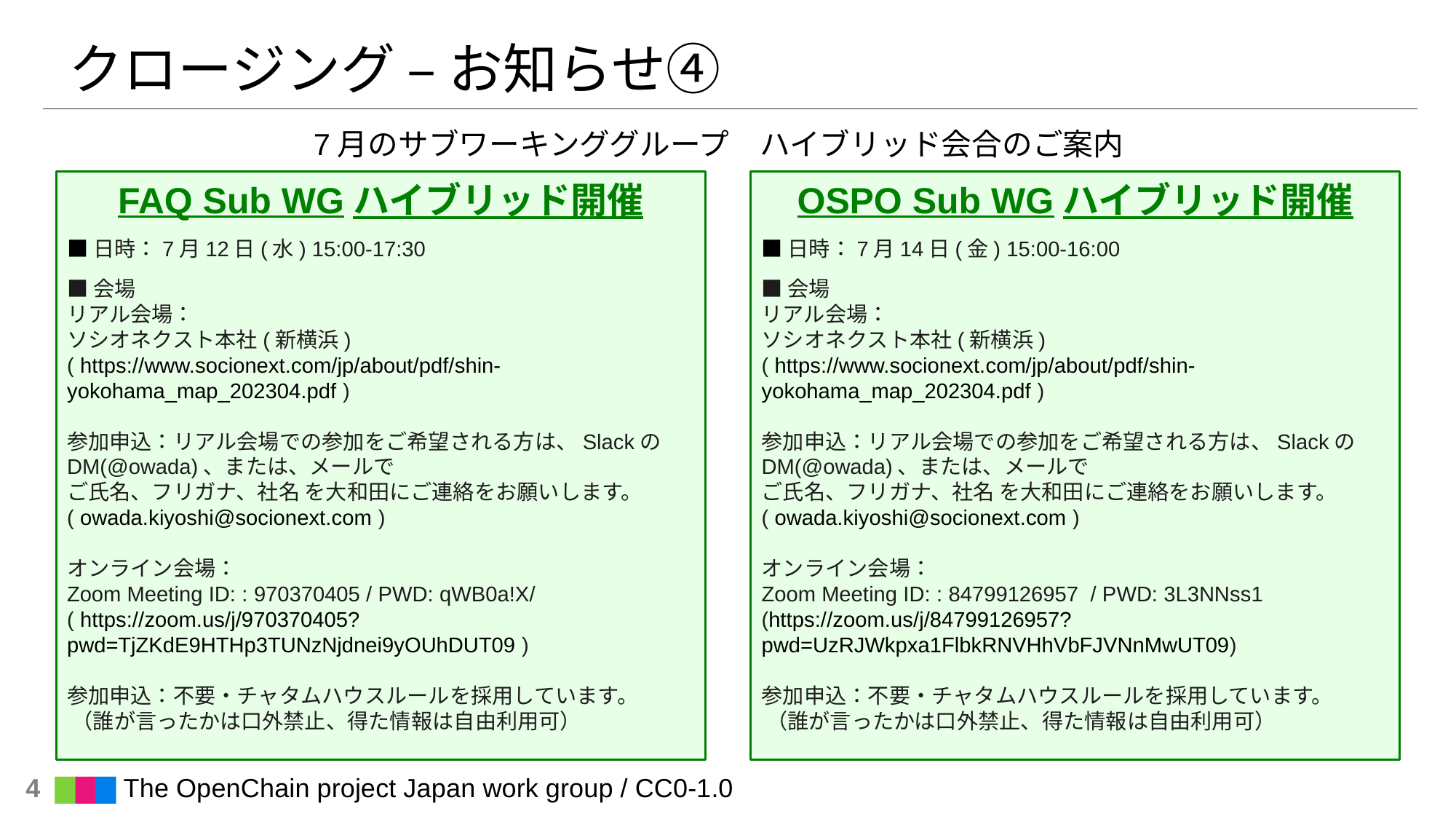

# クロージング – お知らせ④
7月のサブワーキンググループ　ハイブリッド会合のご案内
OSPO Sub WGハイブリッド開催
■日時：7月14日(金) 15:00-16:00
■会場
リアル会場：
ソシオネクスト本社(新横浜)
( https://www.socionext.com/jp/about/pdf/shin-yokohama_map_202304.pdf )
参加申込：リアル会場での参加をご希望される方は、SlackのDM(@owada)、または、メールで
ご氏名、フリガナ、社名 を大和田にご連絡をお願いします。
( owada.kiyoshi@socionext.com )

オンライン会場：
Zoom Meeting ID: : 84799126957  / PWD: 3L3NNss1
(https://zoom.us/j/84799126957?pwd=UzRJWkpxa1FlbkRNVHhVbFJVNnMwUT09)
参加申込：不要・チャタムハウスルールを採用しています。
 （誰が言ったかは口外禁止、得た情報は自由利用可）
FAQ Sub WGハイブリッド開催
■日時：7月12日(水) 15:00-17:30
■会場
リアル会場：
ソシオネクスト本社(新横浜)
( https://www.socionext.com/jp/about/pdf/shin-yokohama_map_202304.pdf )
参加申込：リアル会場での参加をご希望される方は、SlackのDM(@owada)、または、メールで
ご氏名、フリガナ、社名 を大和田にご連絡をお願いします。
( owada.kiyoshi@socionext.com )

オンライン会場：
Zoom Meeting ID: : 970370405 / PWD: qWB0a!X/
( https://zoom.us/j/970370405?pwd=TjZKdE9HTHp3TUNzNjdnei9yOUhDUT09 )
参加申込：不要・チャタムハウスルールを採用しています。
 （誰が言ったかは口外禁止、得た情報は自由利用可）